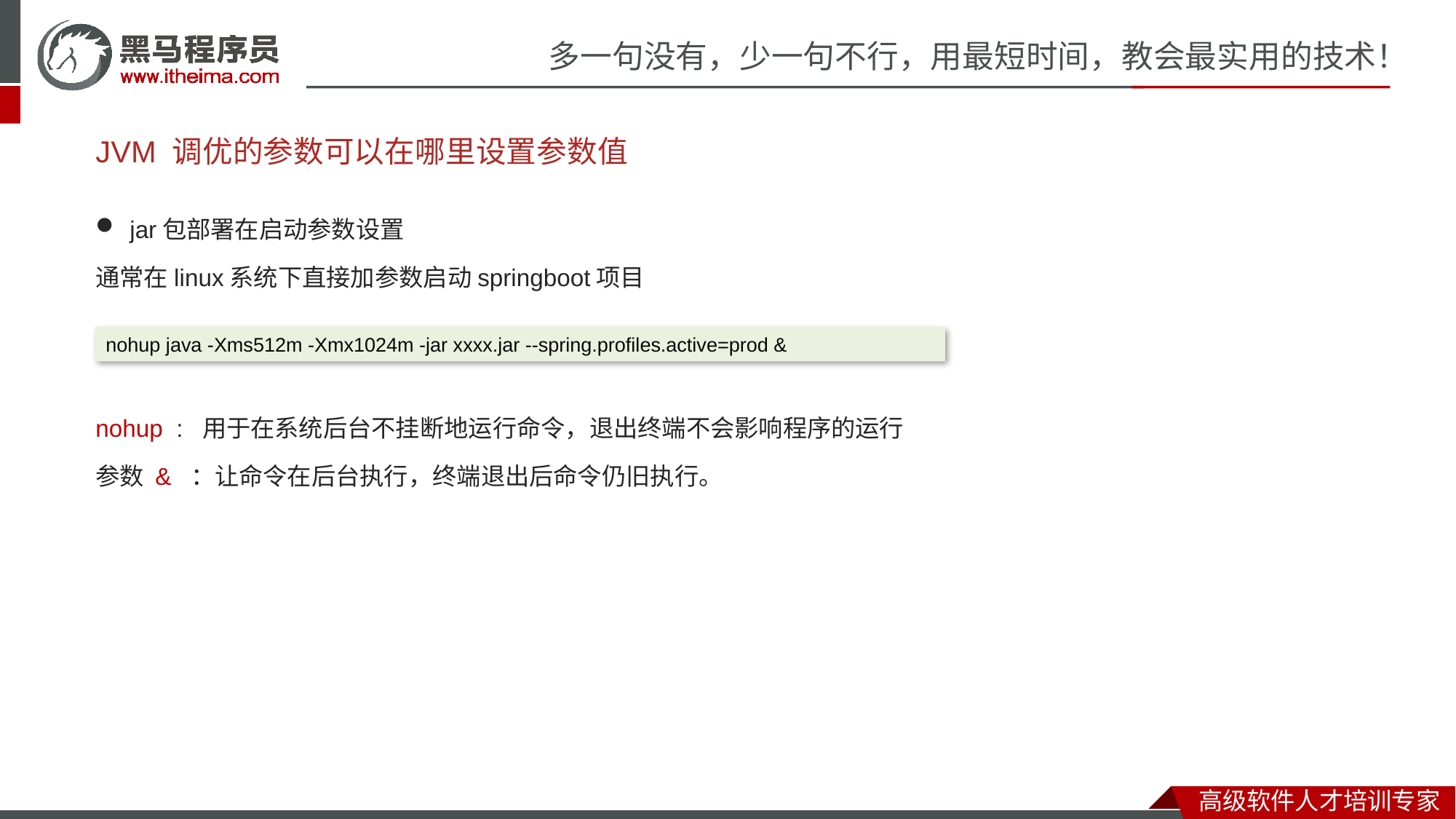

# JVM 调优的参数可以在哪里设置参数值
jar包部署在启动参数设置
通常在linux系统下直接加参数启动springboot项目
nohup java -Xms512m -Xmx1024m -jar xxxx.jar --spring.profiles.active=prod &
nohup  :  用于在系统后台不挂断地运行命令，退出终端不会影响程序的运行
参数 &  ：让命令在后台执行，终端退出后命令仍旧执行。